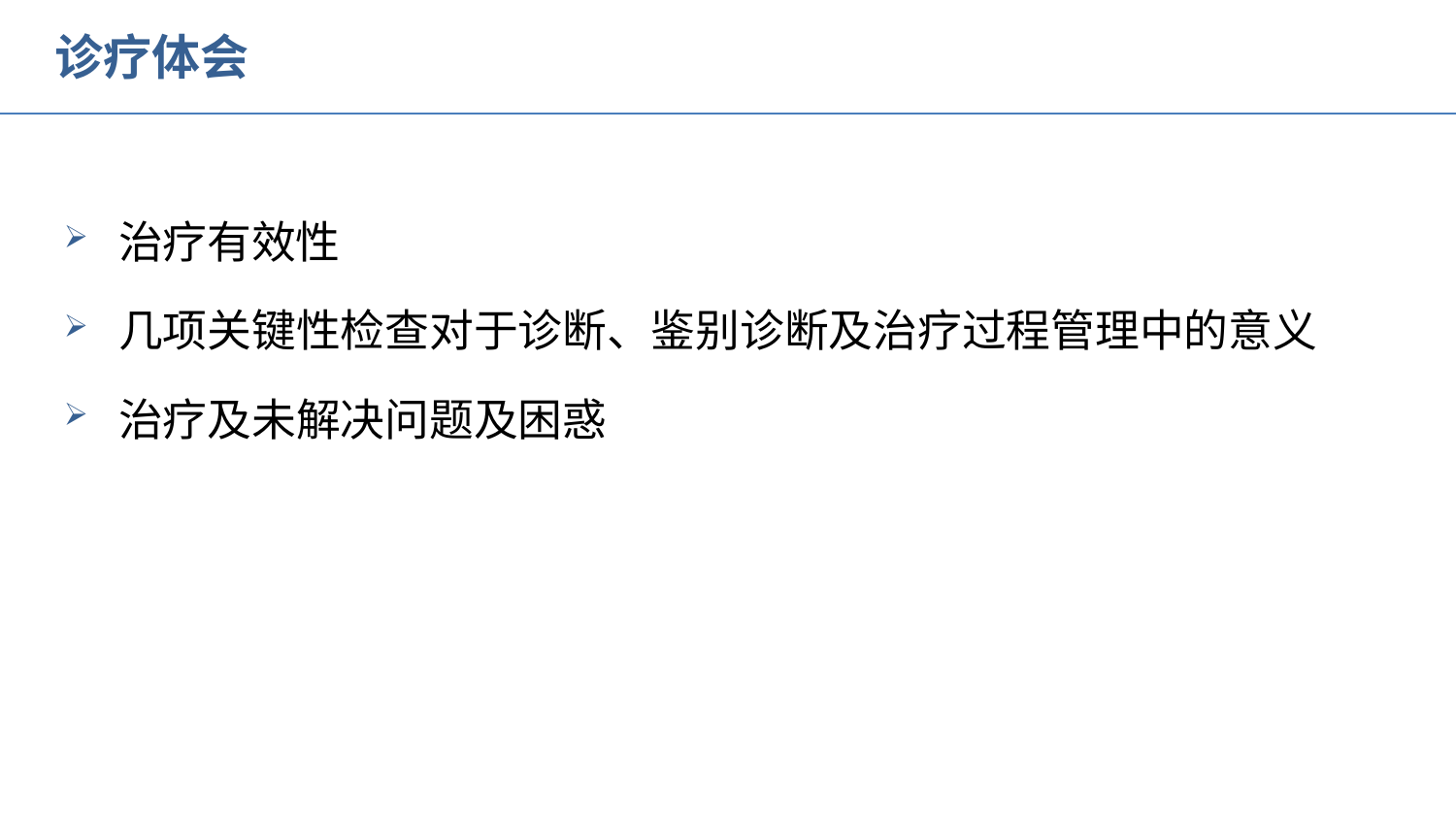

诊疗体会
治疗有效性
几项关键性检查对于诊断、鉴别诊断及治疗过程管理中的意义
治疗及未解决问题及困惑